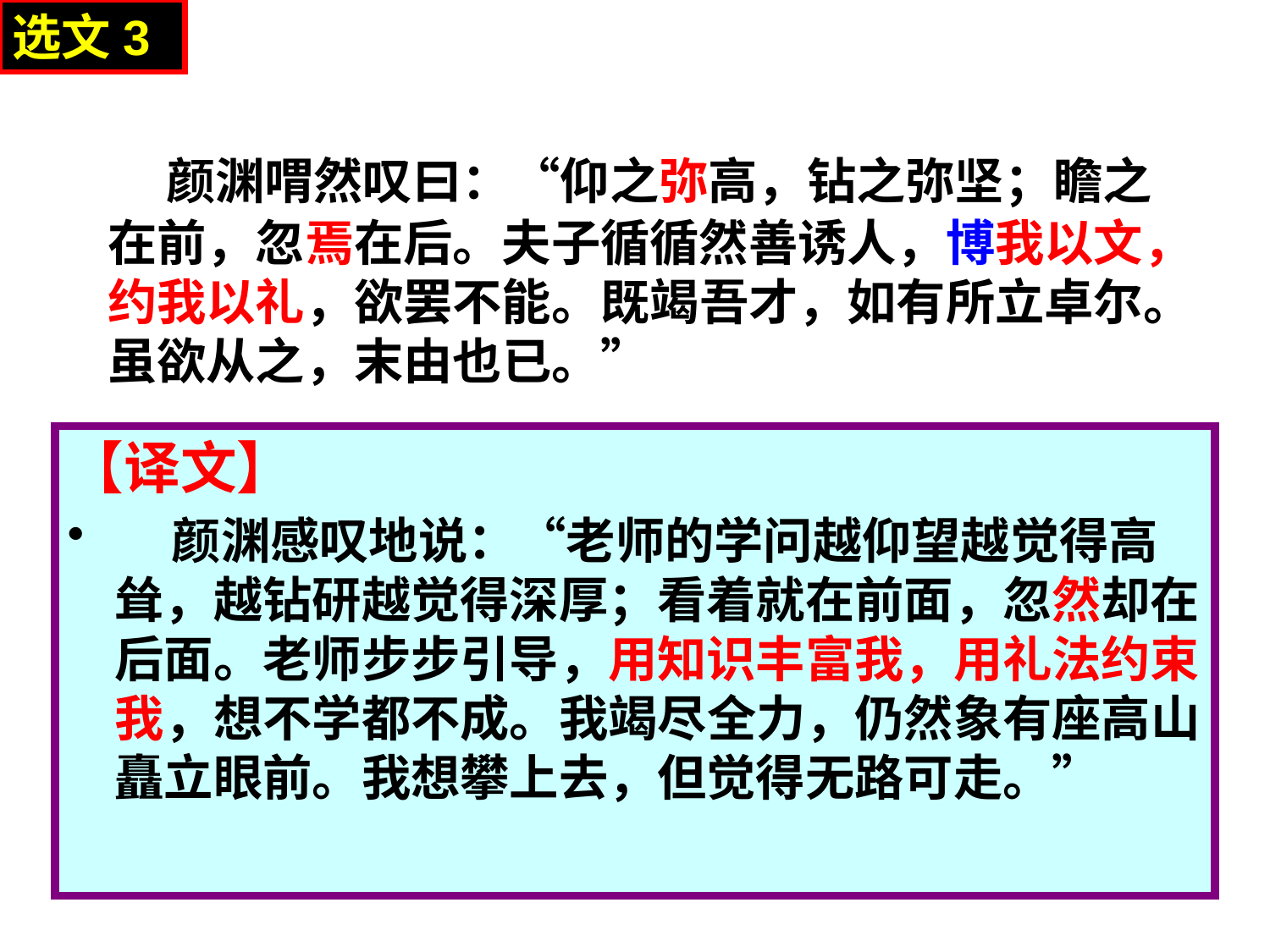

选文3
# 颜渊喟然叹曰：“仰之弥高，钻之弥坚；瞻之在前，忽焉在后。夫子循循然善诱人，博我以文，约我以礼，欲罢不能。既竭吾才，如有所立卓尔。虽欲从之，末由也已。”
【译文】
    颜渊感叹地说：“老师的学问越仰望越觉得高耸，越钻研越觉得深厚；看着就在前面，忽然却在后面。老师步步引导，用知识丰富我，用礼法约束我，想不学都不成。我竭尽全力，仍然象有座高山矗立眼前。我想攀上去，但觉得无路可走。”